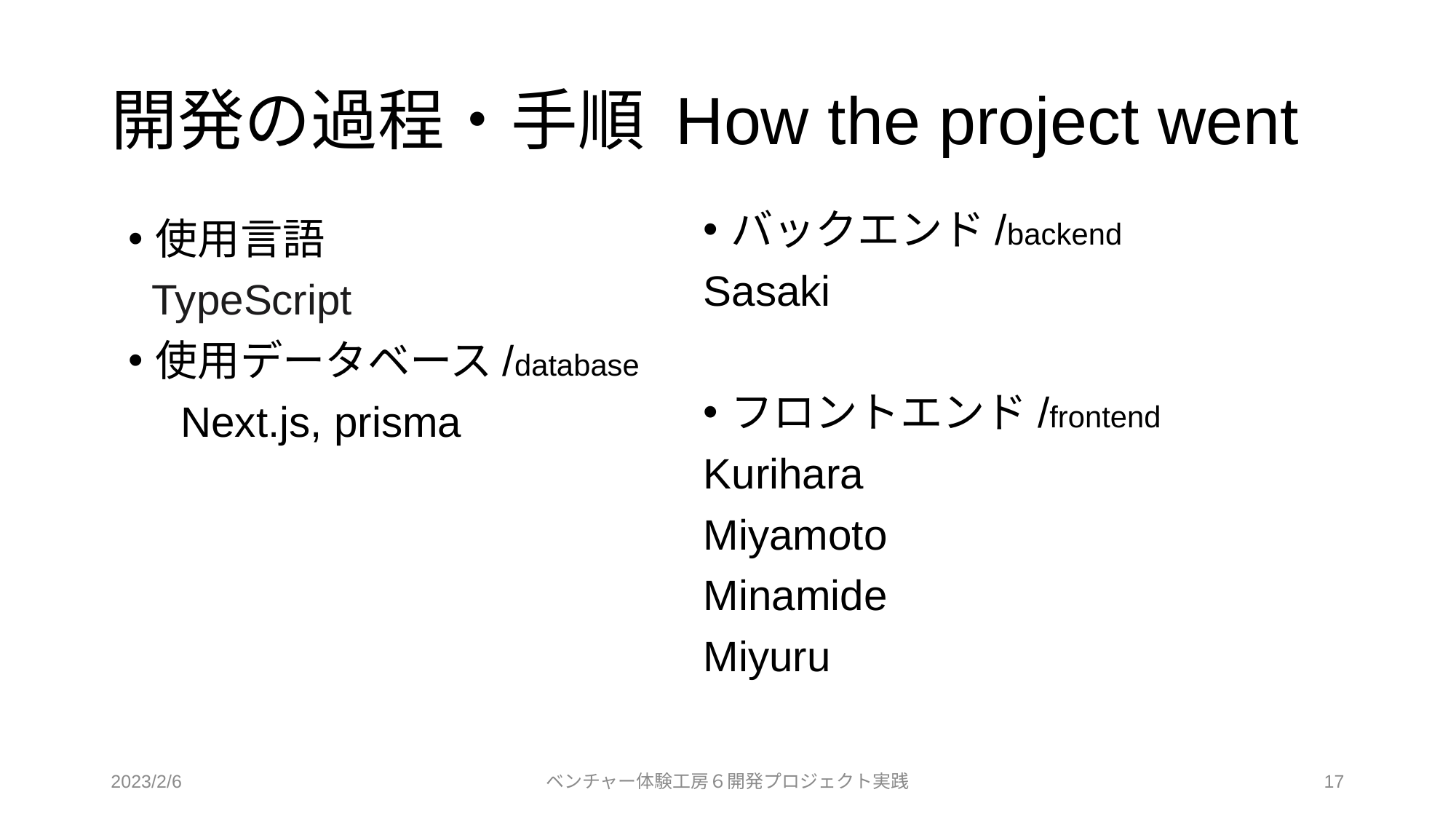

# 開発の過程・手順 How the project went
バックエンド/backend
Sasaki

フロントエンド/frontend
Kurihara
Miyamoto
Minamide
Miyuru

使用言語
  TypeScript
使用データベース/database
　Next.js, prisma

2023/2/6
ベンチャー体験工房６開発プロジェクト実践
17